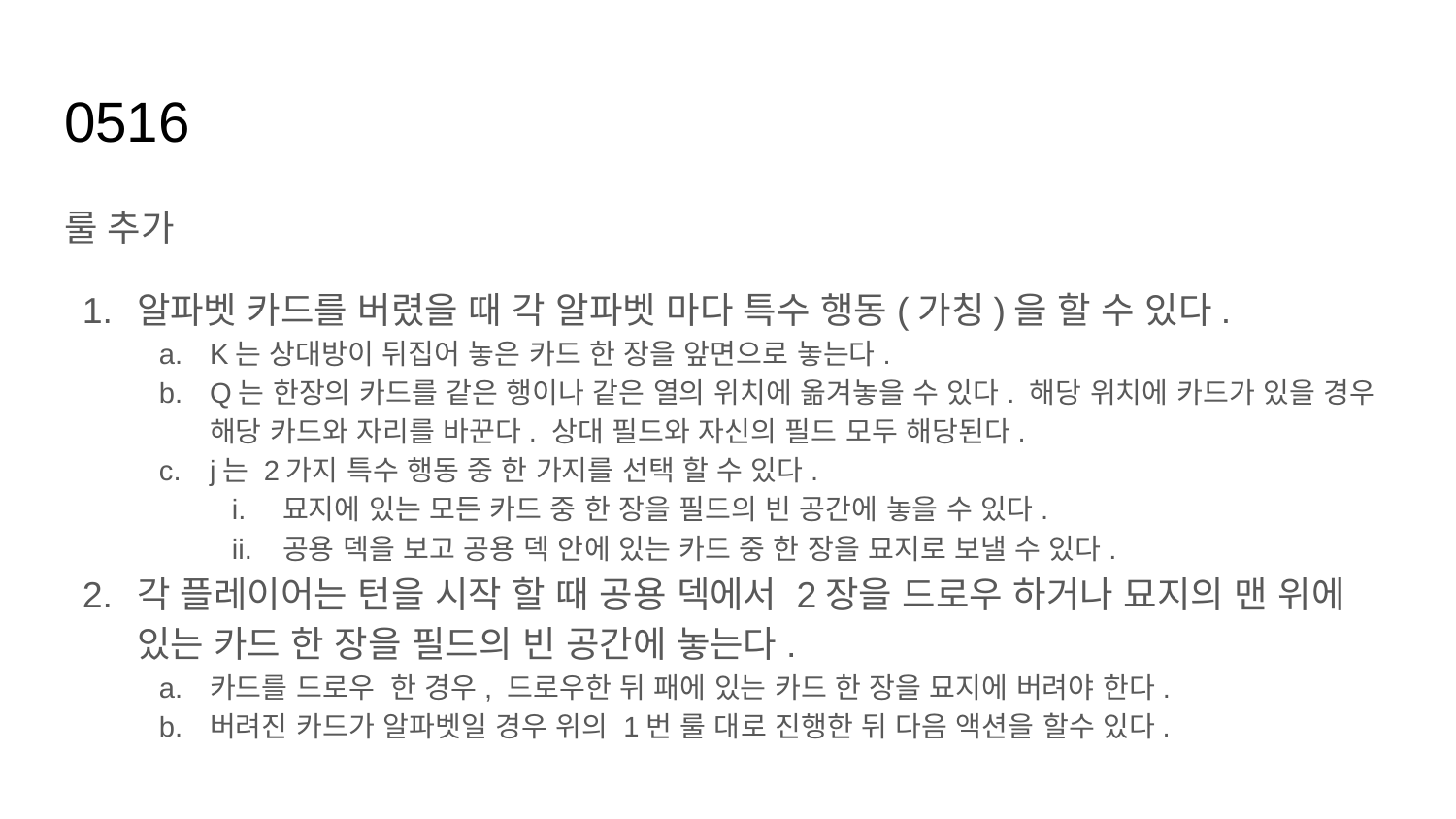

# 0516
룰 추가
알파벳 카드를 버렸을 때 각 알파벳 마다 특수 행동(가칭)을 할 수 있다.
K는 상대방이 뒤집어 놓은 카드 한 장을 앞면으로 놓는다.
Q는 한장의 카드를 같은 행이나 같은 열의 위치에 옮겨놓을 수 있다. 해당 위치에 카드가 있을 경우 해당 카드와 자리를 바꾼다. 상대 필드와 자신의 필드 모두 해당된다.
j는 2가지 특수 행동 중 한 가지를 선택 할 수 있다.
묘지에 있는 모든 카드 중 한 장을 필드의 빈 공간에 놓을 수 있다.
공용 덱을 보고 공용 덱 안에 있는 카드 중 한 장을 묘지로 보낼 수 있다.
각 플레이어는 턴을 시작 할 때 공용 덱에서 2장을 드로우 하거나 묘지의 맨 위에 있는 카드 한 장을 필드의 빈 공간에 놓는다.
카드를 드로우  한 경우, 드로우한 뒤 패에 있는 카드 한 장을 묘지에 버려야 한다.
버려진 카드가 알파벳일 경우 위의 1번 룰 대로 진행한 뒤 다음 액션을 할수 있다.